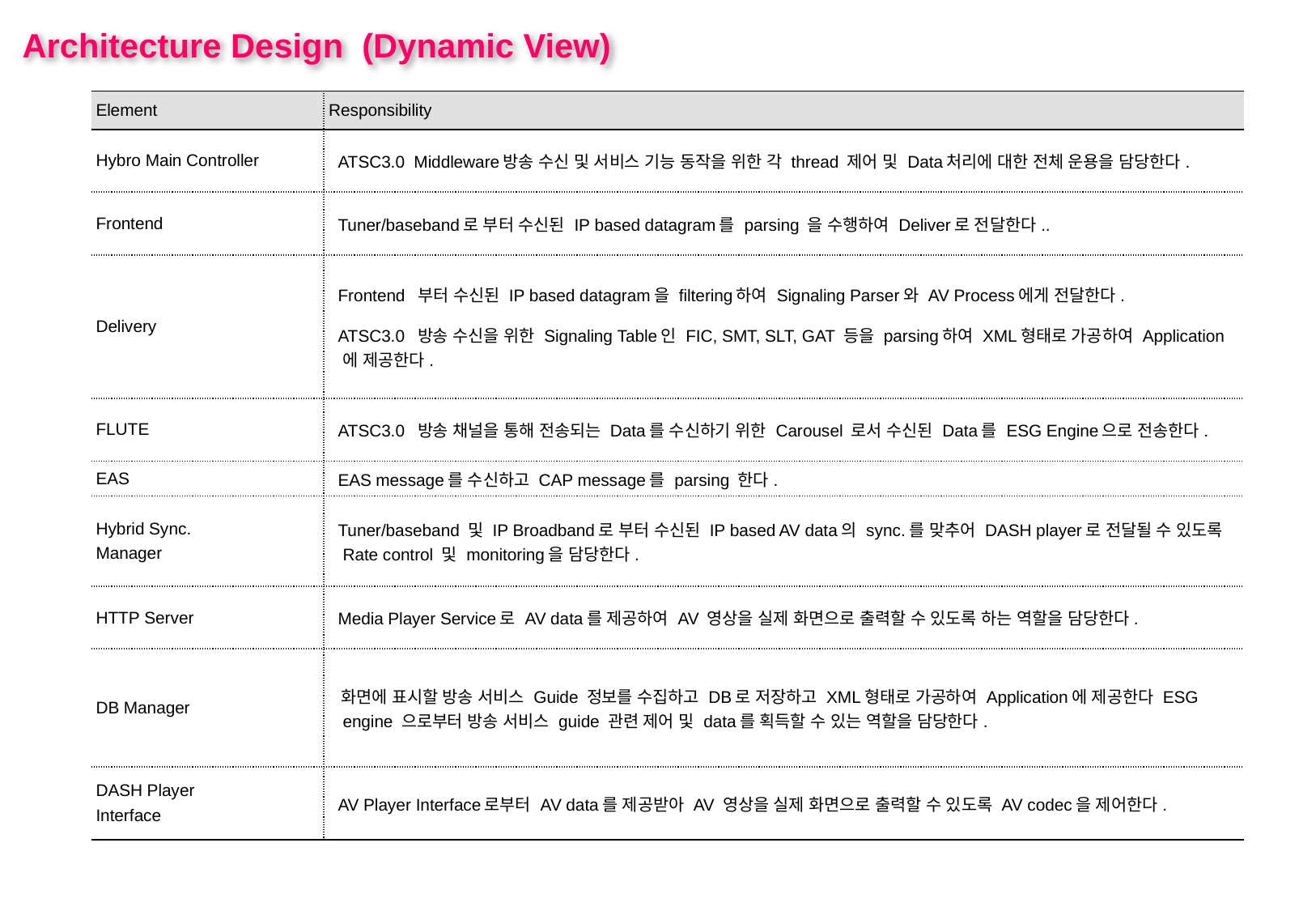

Architecture Design  (Dynamic View)
| Element | Responsibility |
| --- | --- |
| Hybro Main Controller | ATSC3.0 Middleware방송 수신 및 서비스 기능 동작을 위한 각 thread 제어 및 Data처리에 대한 전체 운용을 담당한다. |
| Frontend | Tuner/baseband로 부터 수신된 IP based datagram를 parsing 을 수행하여 Deliver로 전달한다.. |
| Delivery | Frontend 부터 수신된 IP based datagram을 filtering하여 Signaling Parser와 AV Process에게 전달한다. ATSC3.0 방송 수신을 위한 Signaling Table인 FIC, SMT, SLT, GAT 등을 parsing하여 XML형태로 가공하여 Application에 제공한다. |
| FLUTE | ATSC3.0 방송 채널을 통해 전송되는 Data를 수신하기 위한 Carousel 로서 수신된 Data를 ESG Engine으로 전송한다. |
| EAS | EAS message를 수신하고 CAP message를 parsing 한다. |
| Hybrid Sync. Manager | Tuner/baseband 및 IP Broadband로 부터 수신된 IP based AV data의 sync.를 맞추어 DASH player로 전달될 수 있도록 Rate control 및 monitoring을 담당한다. |
| HTTP Server | Media Player Service로 AV data를 제공하여 AV 영상을 실제 화면으로 출력할 수 있도록 하는 역할을 담당한다. |
| DB Manager | 화면에 표시할 방송 서비스 Guide 정보를 수집하고 DB로 저장하고 XML형태로 가공하여 Application에 제공한다 ESG engine 으로부터 방송 서비스 guide 관련 제어 및 data를 획득할 수 있는 역할을 담당한다. |
| DASH Player Interface | AV Player Interface로부터 AV data를 제공받아 AV 영상을 실제 화면으로 출력할 수 있도록 AV codec을 제어한다. |